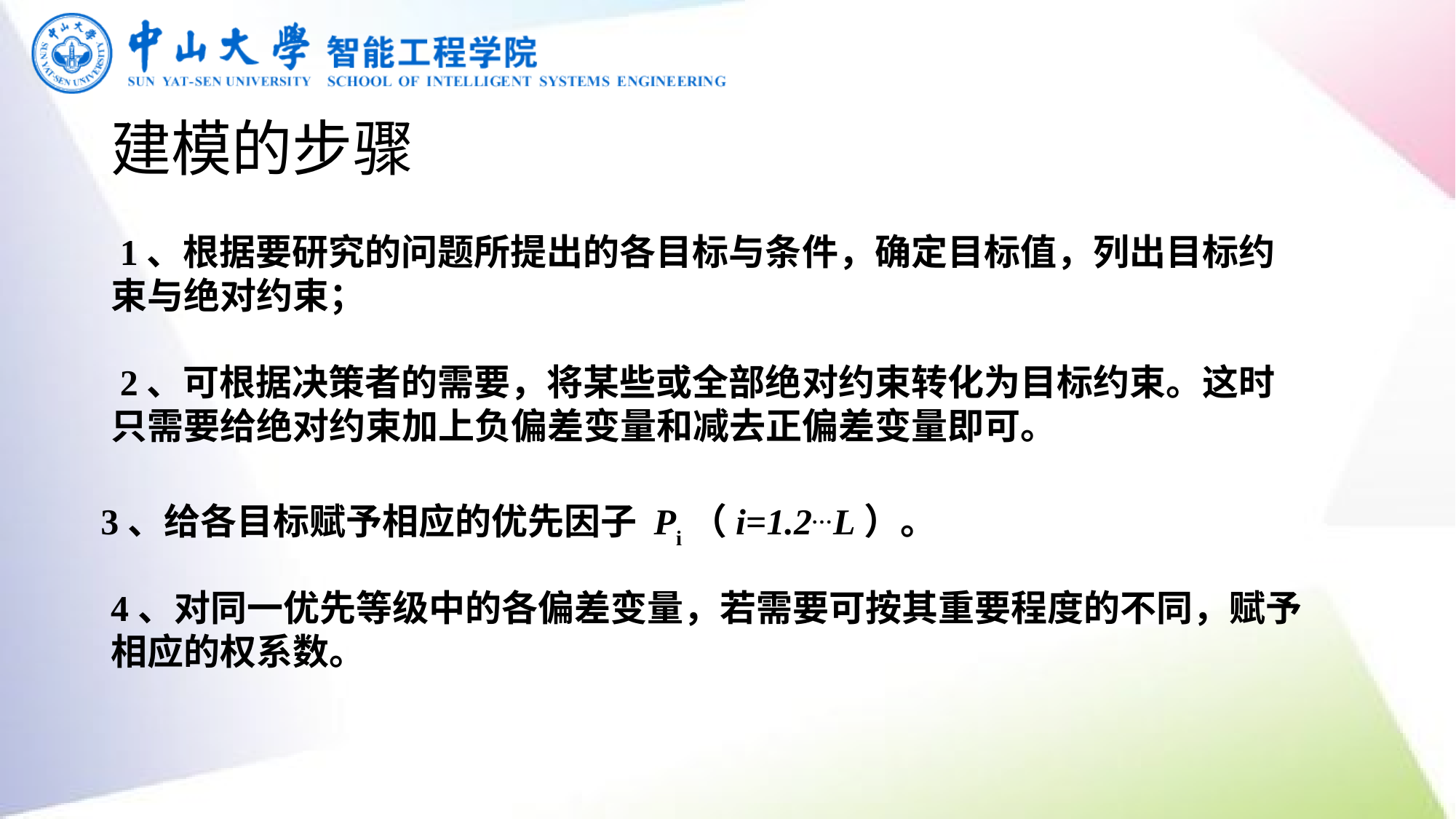

# 建模的步骤
 1、根据要研究的问题所提出的各目标与条件，确定目标值，列出目标约束与绝对约束；
 2、可根据决策者的需要，将某些或全部绝对约束转化为目标约束。这时只需要给绝对约束加上负偏差变量和减去正偏差变量即可。
 3、给各目标赋予相应的优先因子 Pi（i=1.2…L）。
4、对同一优先等级中的各偏差变量，若需要可按其重要程度的不同，赋予相应的权系数。